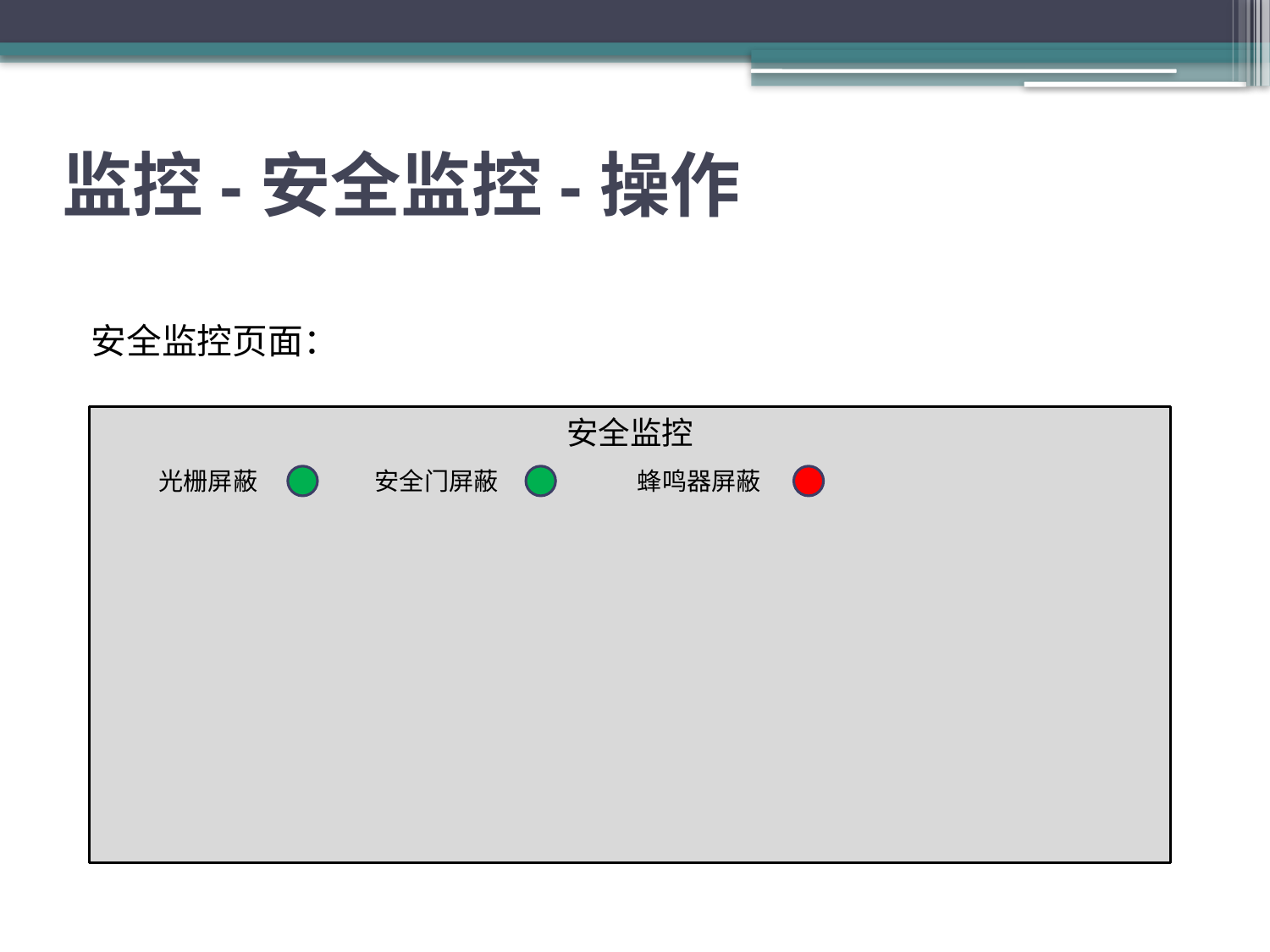

# 监控-安全监控-操作
安全监控页面：
安全监控
光栅屏蔽

安全门屏蔽

蜂鸣器屏蔽